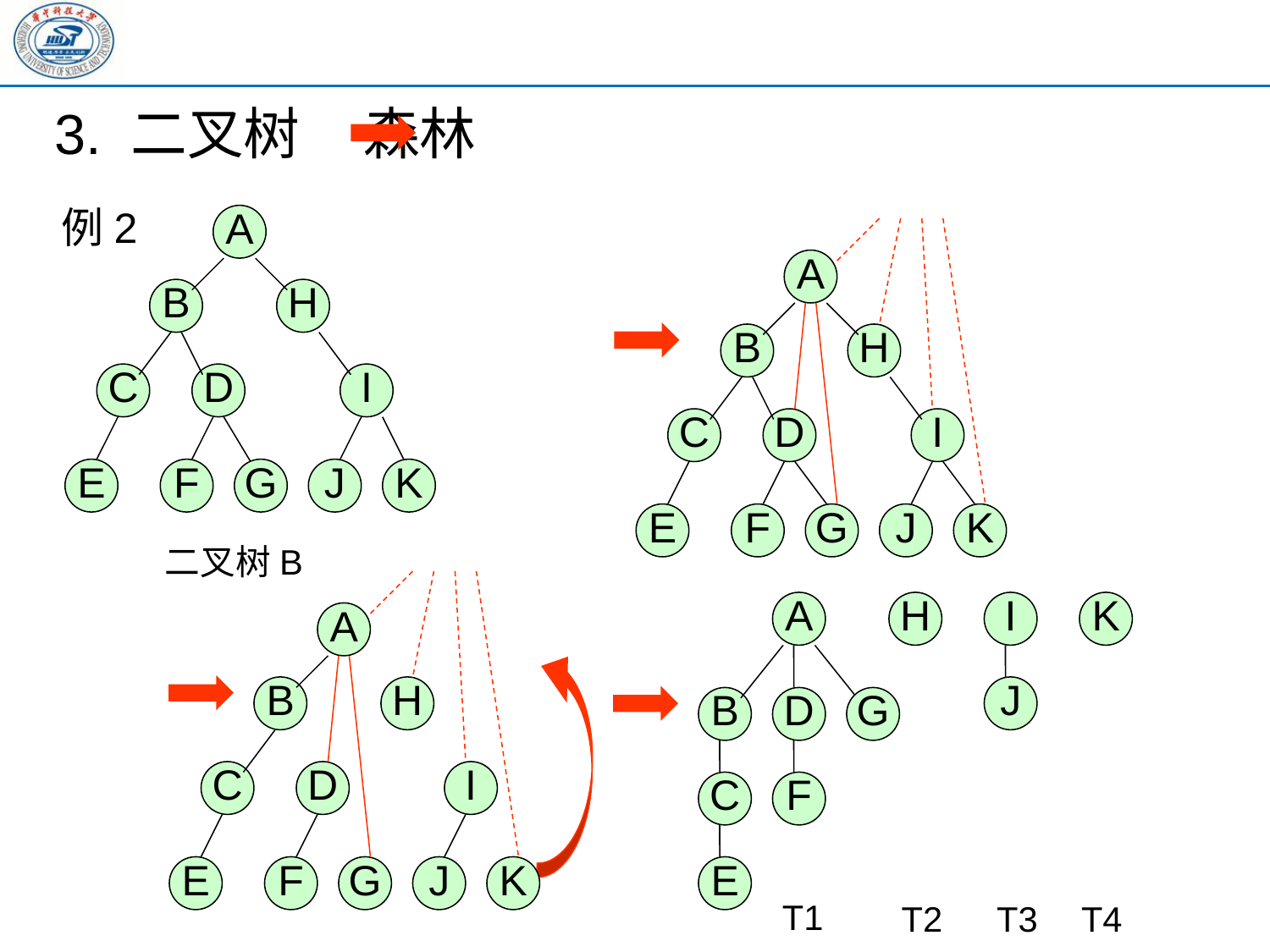

3. 二叉树     森林

例2
A

A

B
H

B
H

C
D
I

C
D
I

E
F
G
J
K

E
F
G
J
K
二叉树B

A
H
I
K
A

B
H
J

B
D
G

C
D
I
C
F

E
F
G
J
K
E
T1
T2
T3
T4